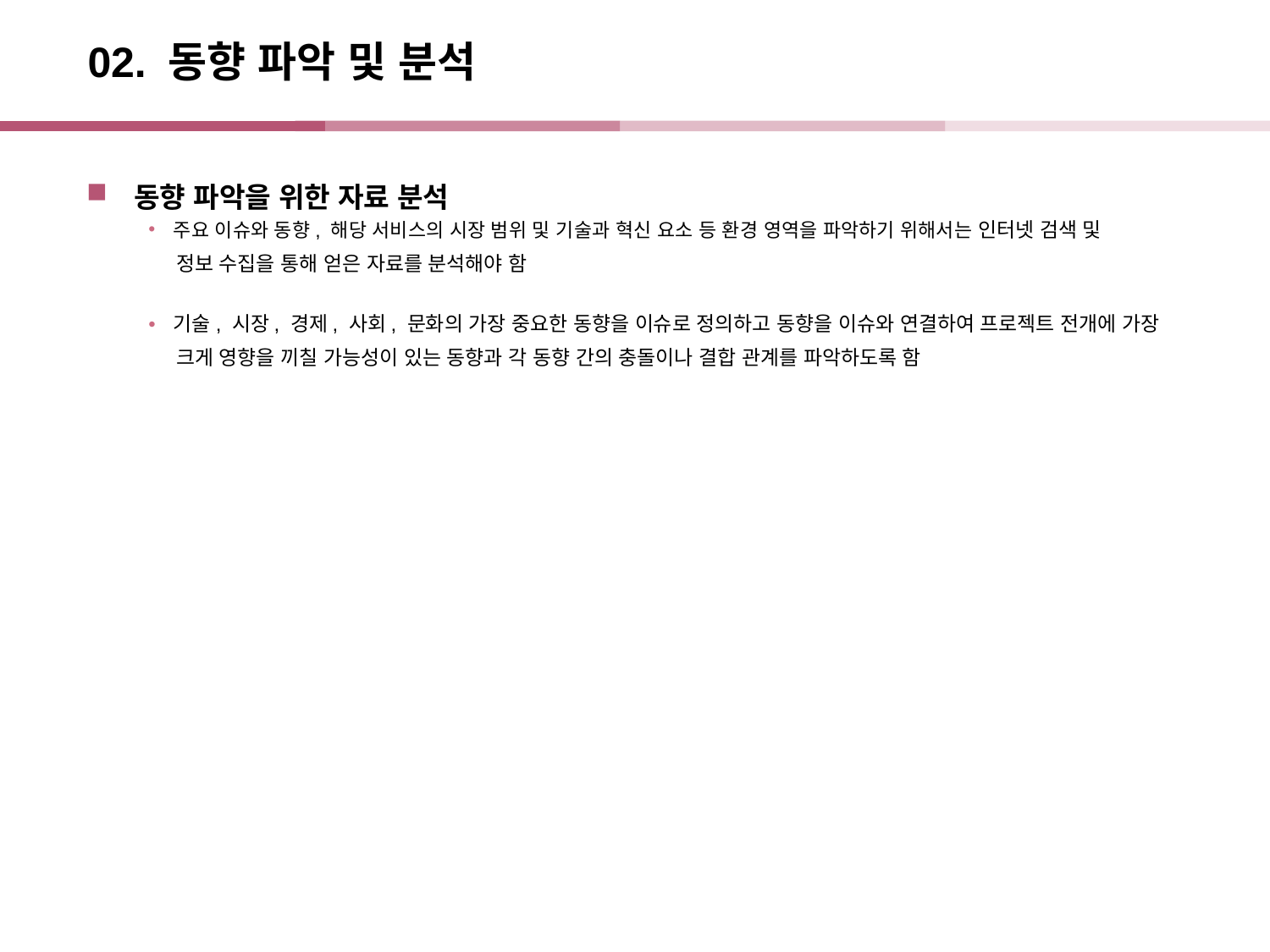

# 02. 동향 파악 및 분석
동향 파악을 위한 자료 분석
주요 이슈와 동향, 해당 서비스의 시장 범위 및 기술과 혁신 요소 등 환경 영역을 파악하기 위해서는 인터넷 검색 및
    정보 수집을 통해 얻은 자료를 분석해야 함

기술, 시장, 경제, 사회, 문화의 가장 중요한 동향을 이슈로 정의하고 동향을 이슈와 연결하여 프로젝트 전개에 가장
    크게 영향을 끼칠 가능성이 있는 동향과 각 동향 간의 충돌이나 결합 관계를 파악하도록 함